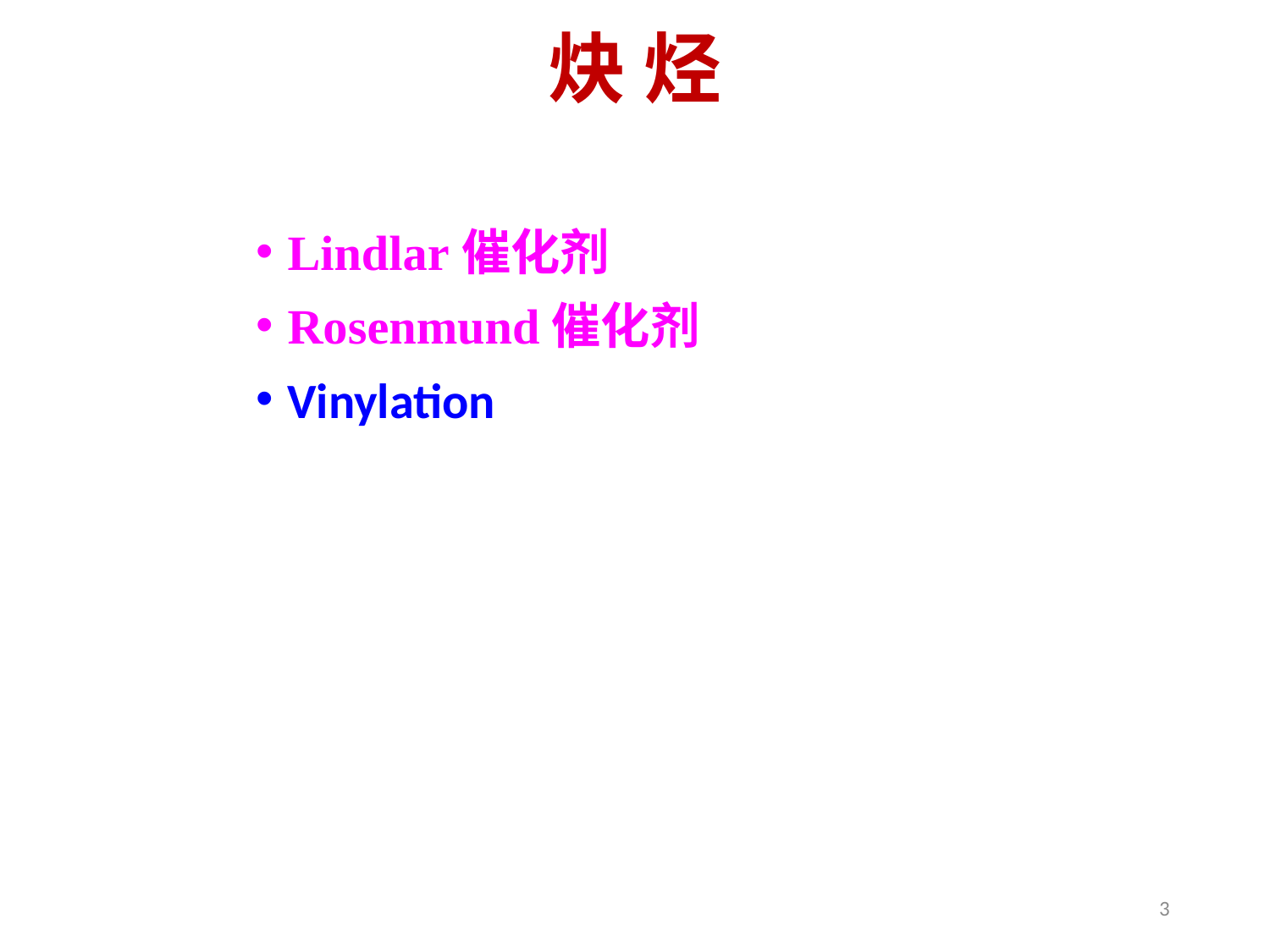

# 炔 烃
Lindlar催化剂
Rosenmund催化剂
Vinylation
3